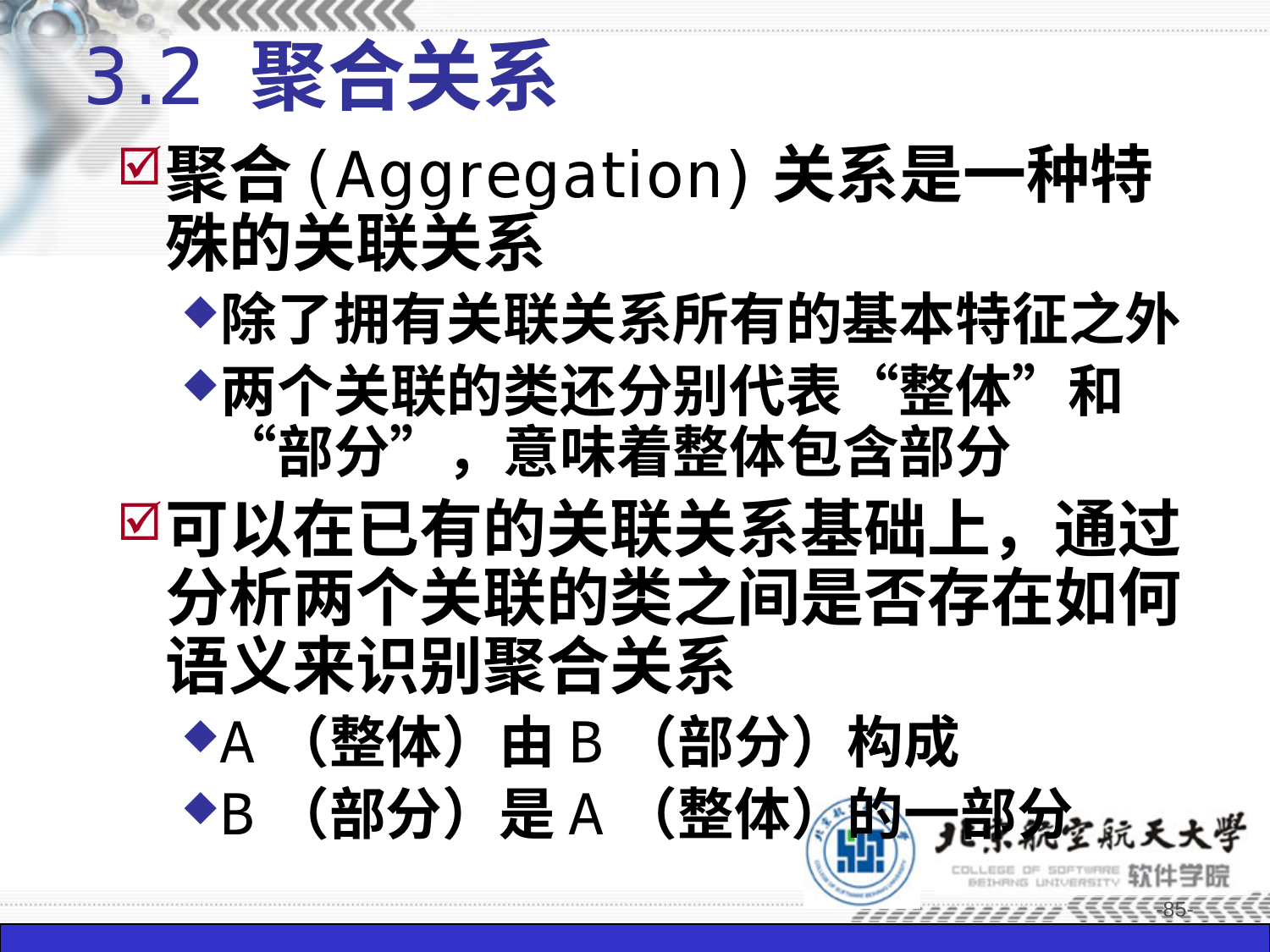

# 3.2 聚合关系
聚合(Aggregation)关系是一种特殊的关联关系
除了拥有关联关系所有的基本特征之外
两个关联的类还分别代表“整体”和“部分”，意味着整体包含部分
可以在已有的关联关系基础上，通过分析两个关联的类之间是否存在如何语义来识别聚合关系
A（整体）由B（部分）构成
B（部分）是A（整体）的一部分
-85-